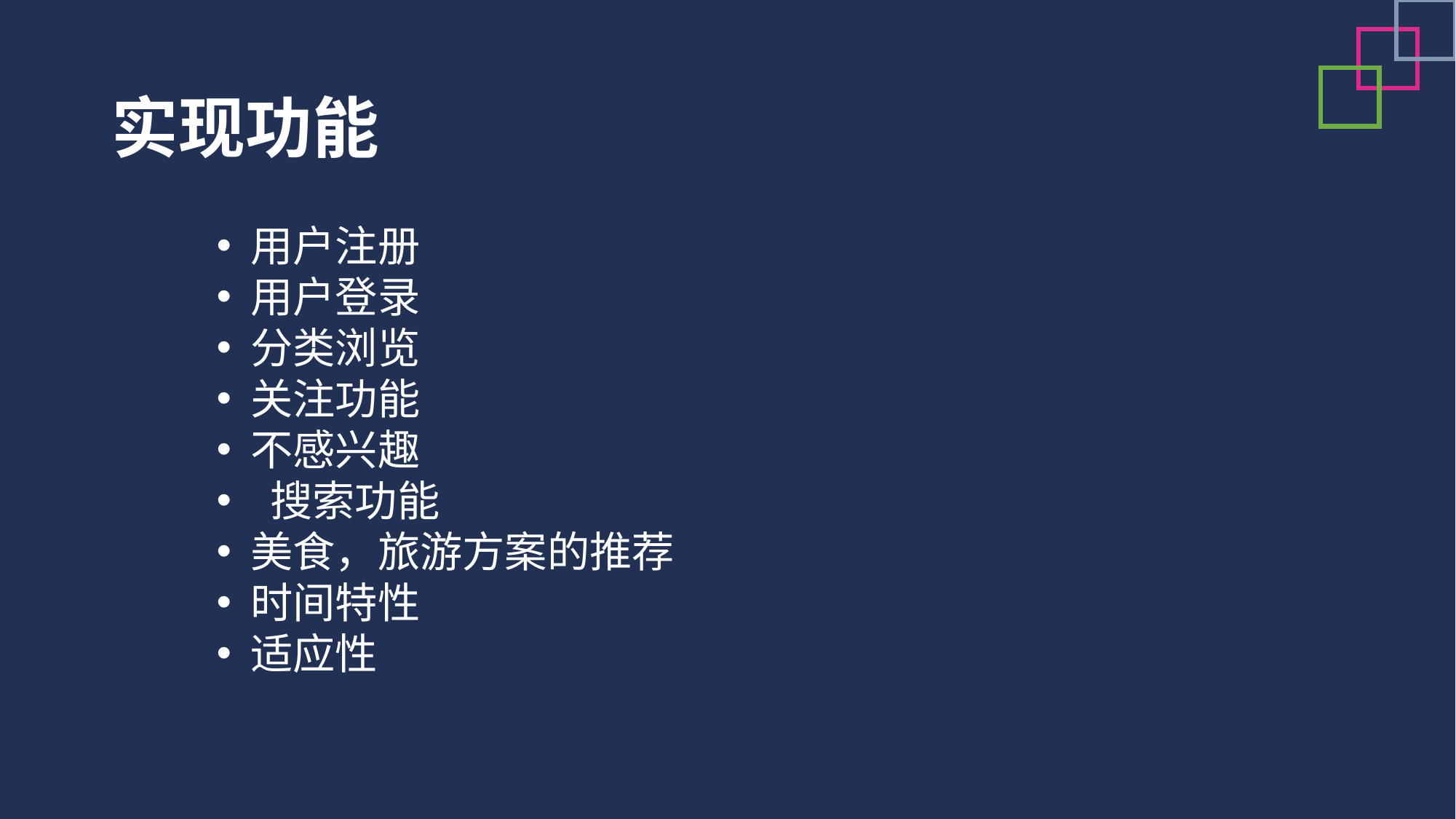

实现功能
用户注册
用户登录
分类浏览
关注功能
不感兴趣
 搜索功能
美食，旅游方案的推荐
时间特性
适应性